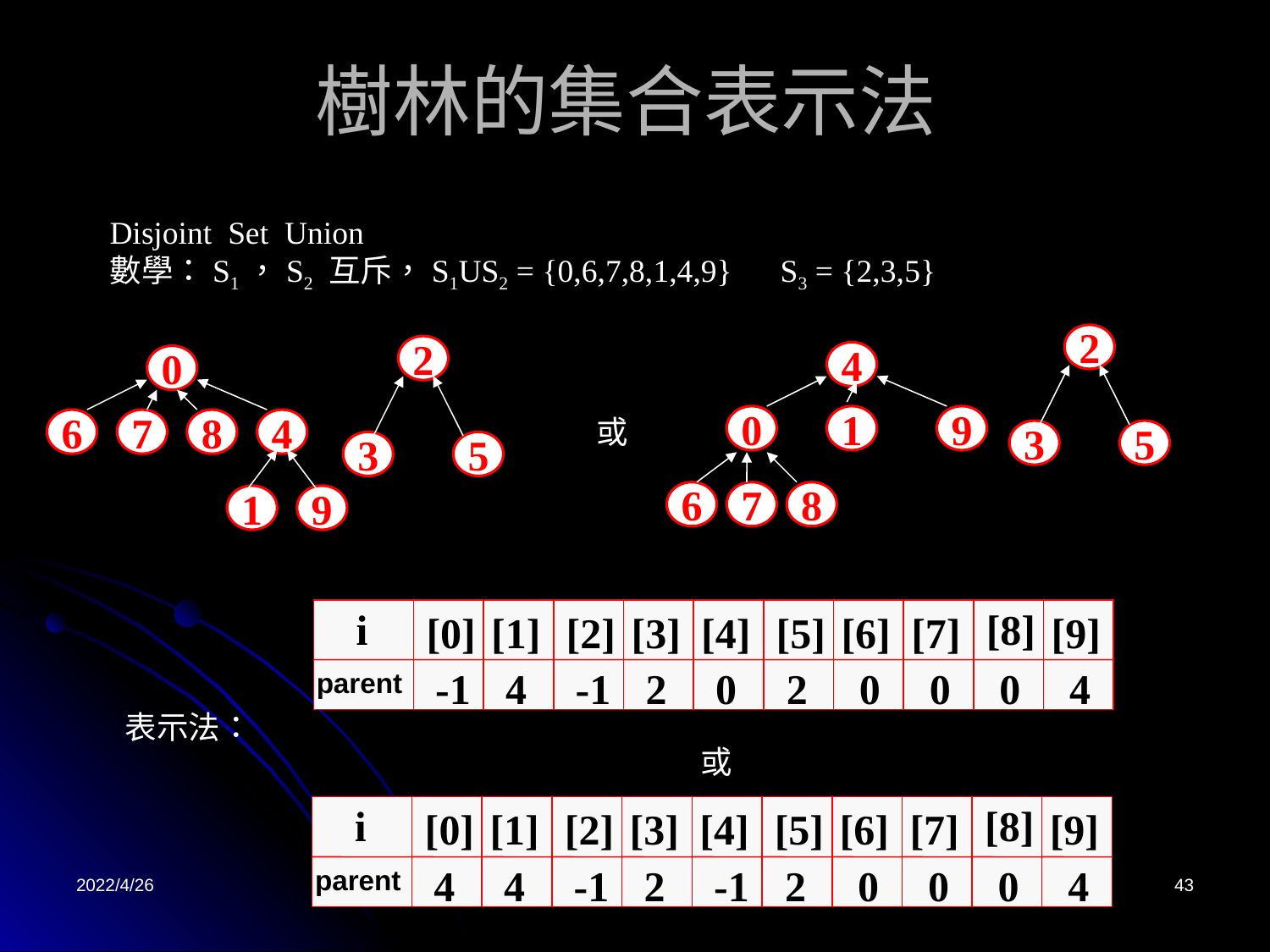

# 樹林的集合表示法
Disjoint  Set  Union
數學：S1，S2 互斥，S1US2 = {0,6,7,8,1,4,9}      S3 = {2,3,5}
2

3
5
2

3
5
4

0
1
9

6
7
8
0

6
7
8
4

1
9
或
i
[8]

[0]
[1]

[2]
[3]

[4]

[5]
[6]

[7]

[9]

-1
4
-1
2
0
2
0
0
0
4
parent
表示法：
或
i
[8]

[0]
[1]

[2]
[3]

[4]

[5]
[6]

[7]

[9]

4
4
-1
2
-1
2
0
0
0
4
parent
2022/4/26
43